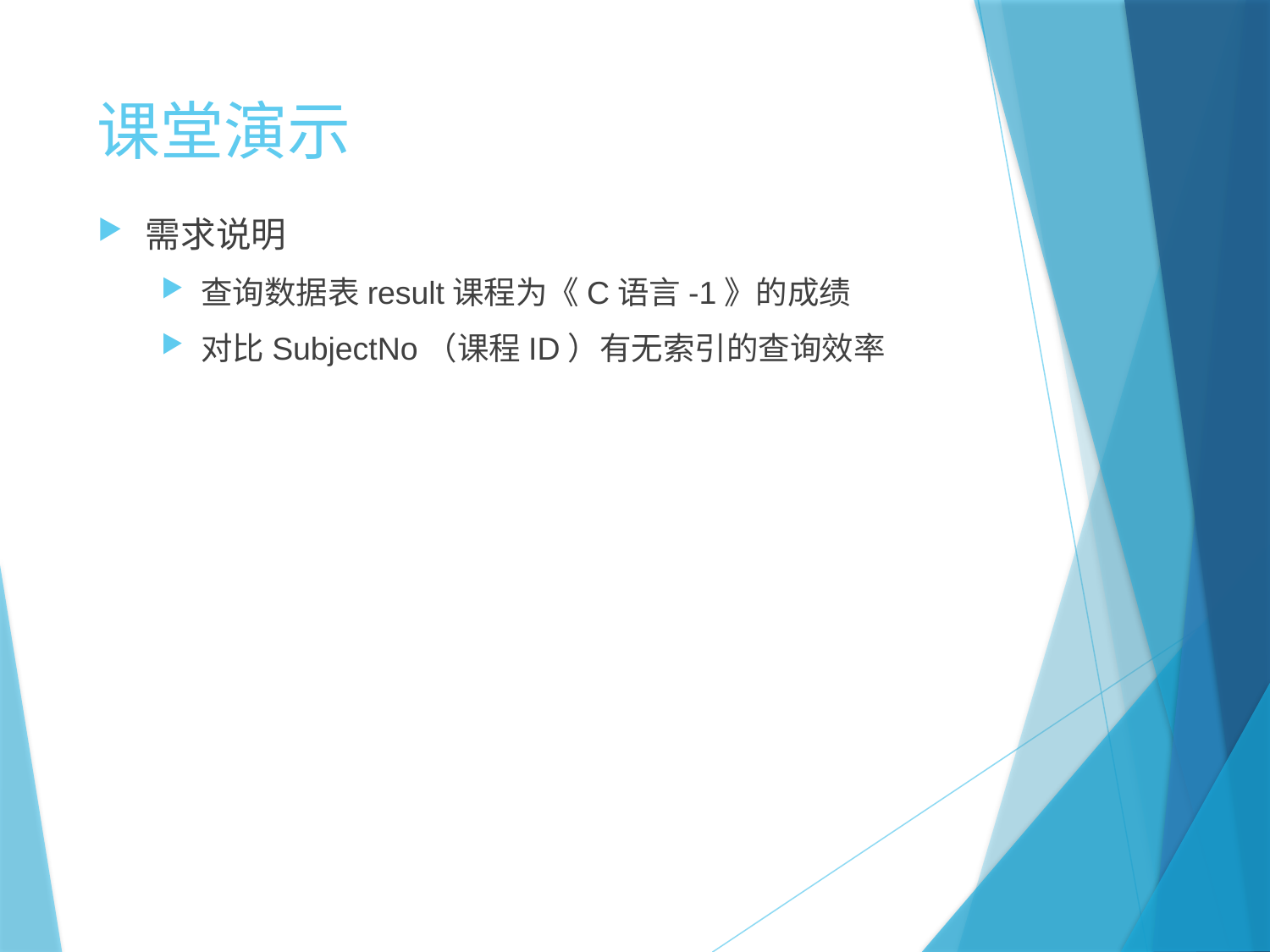

# 课堂演示
需求说明
查询数据表result课程为《C语言-1》的成绩
对比SubjectNo（课程ID）有无索引的查询效率